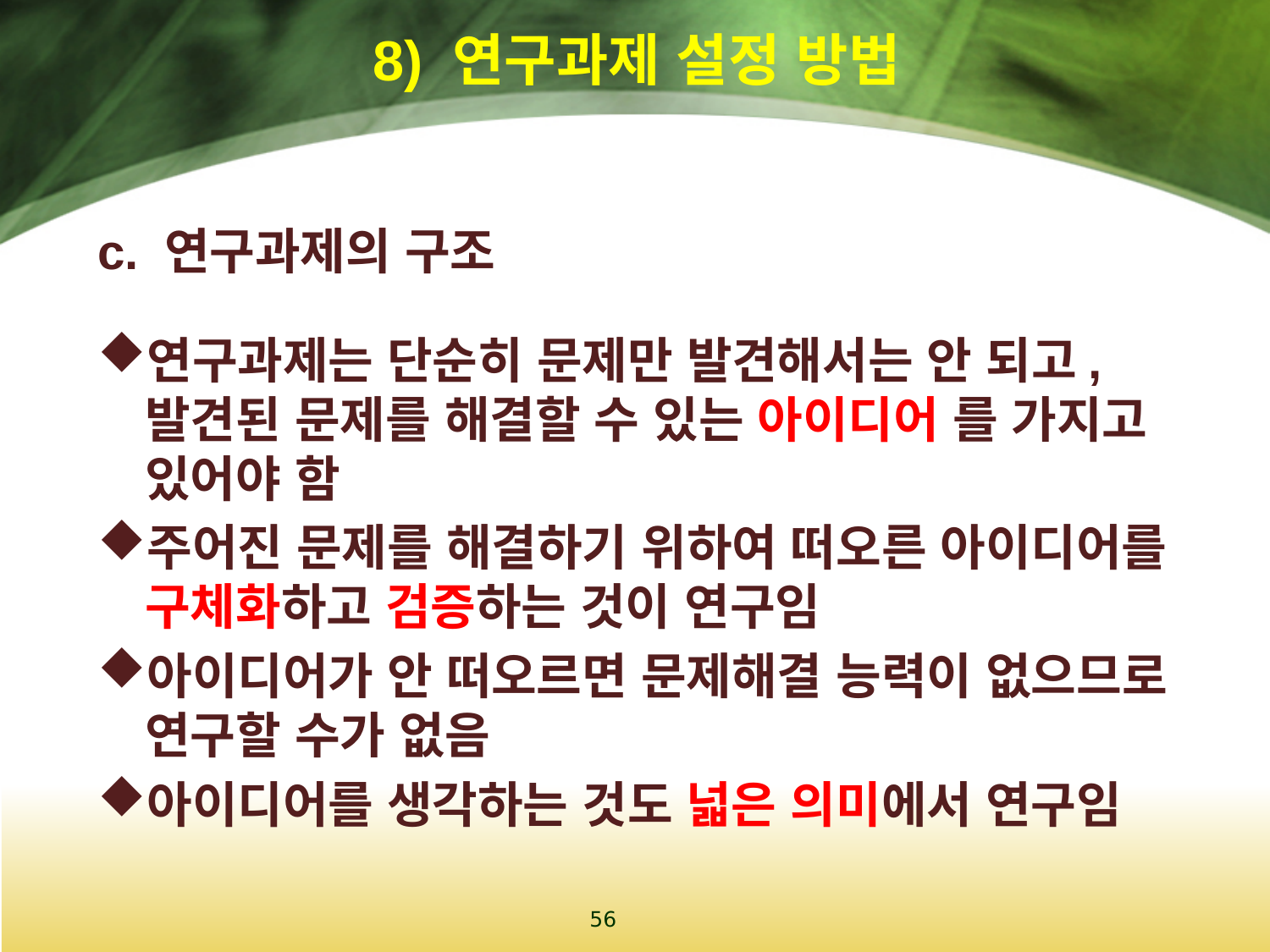

# 8) 연구과제 설정 방법
c. 연구과제의 구조

연구과제는 단순히 문제만 발견해서는 안 되고, 발견된 문제를 해결할 수 있는 아이디어 를 가지고 있어야 함
주어진 문제를 해결하기 위하여 떠오른 아이디어를 구체화하고 검증하는 것이 연구임
아이디어가 안 떠오르면 문제해결 능력이 없으므로 연구할 수가 없음
아이디어를 생각하는 것도 넓은 의미에서 연구임
56